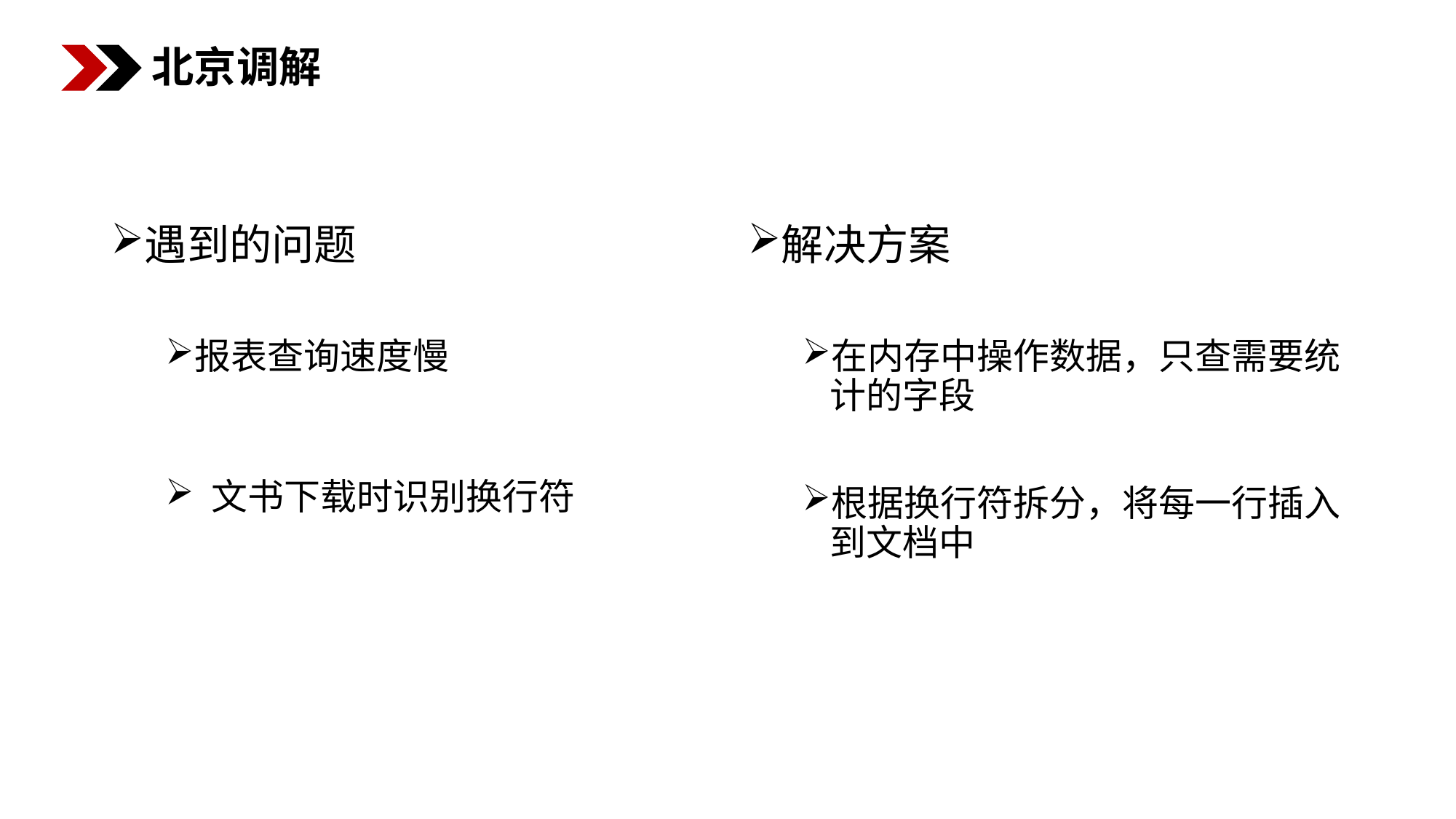

北京调解

遇到的问题

报表查询速度慢

 文书下载时识别换行符
解决方案

在内存中操作数据，只查需要统计的字段

根据换行符拆分，将每一行插入到文档中